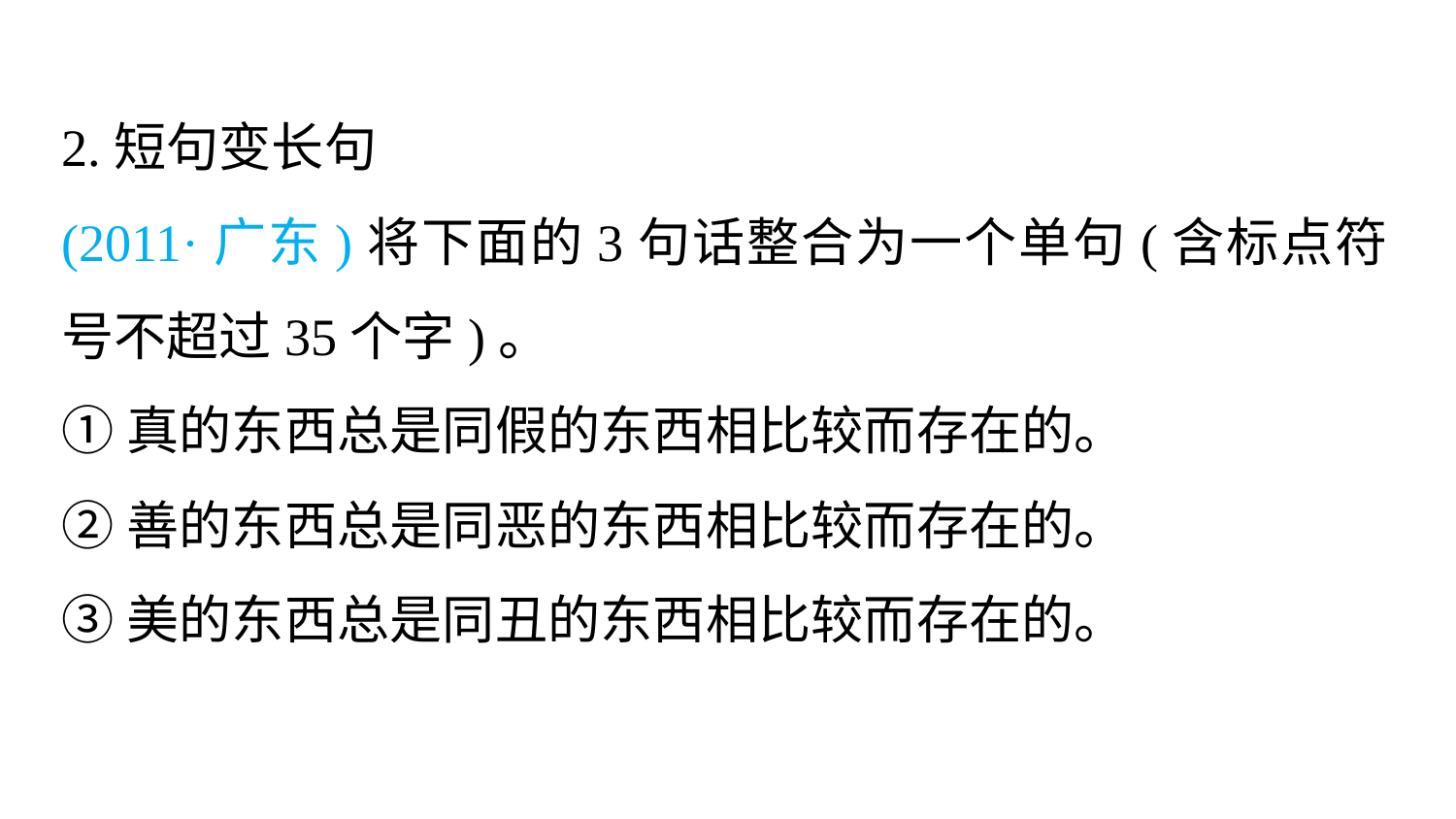

2.短句变长句
(2011·广东)将下面的3句话整合为一个单句(含标点符号不超过35个字)。
①真的东西总是同假的东西相比较而存在的。
②善的东西总是同恶的东西相比较而存在的。
③美的东西总是同丑的东西相比较而存在的。